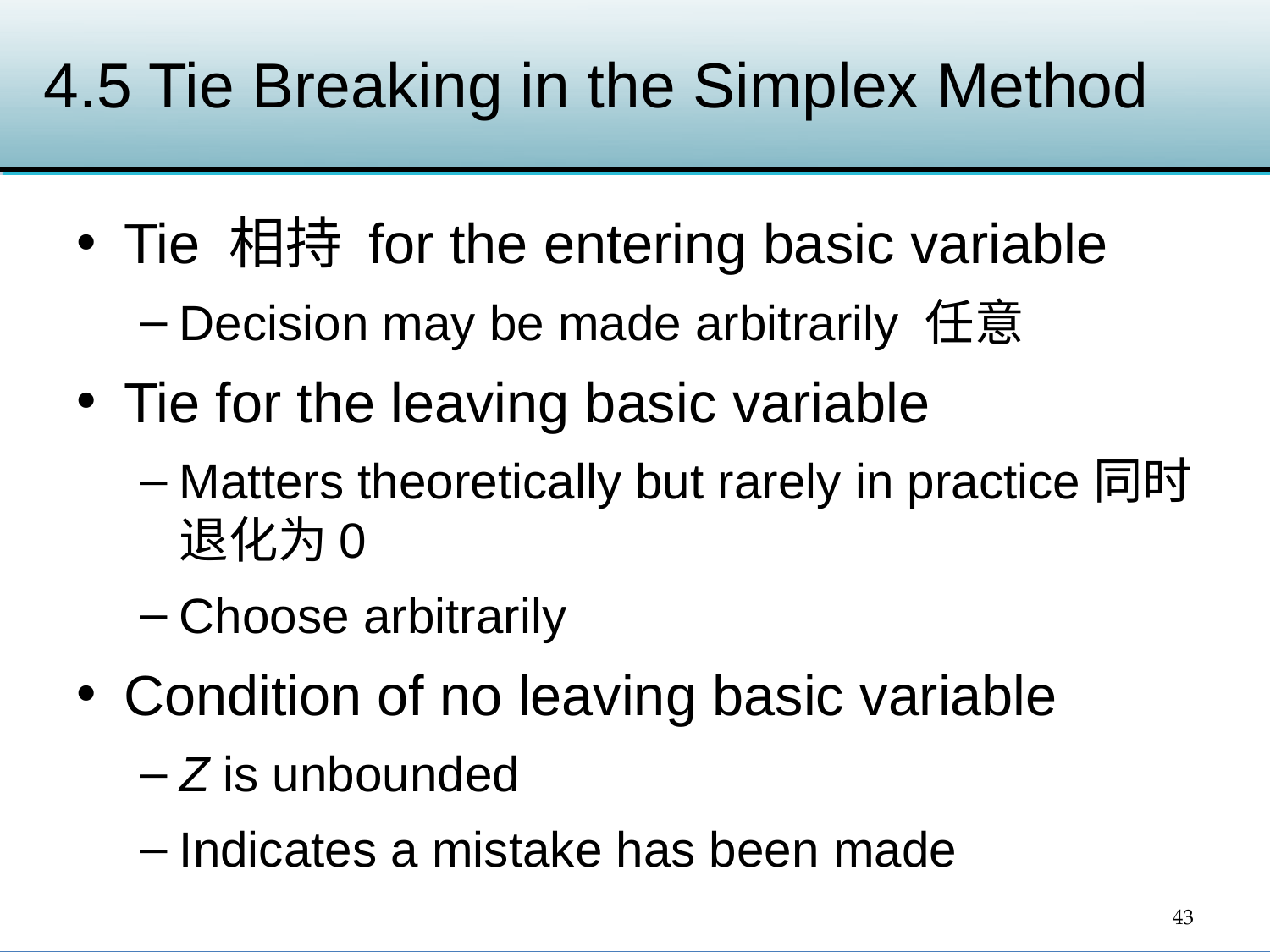

# 4.5 Tie Breaking in the Simplex Method
Tie 相持 for the entering basic variable
Decision may be made arbitrarily 任意
Tie for the leaving basic variable
Matters theoretically but rarely in practice同时退化为0
Choose arbitrarily
Condition of no leaving basic variable
Z is unbounded
Indicates a mistake has been made
43